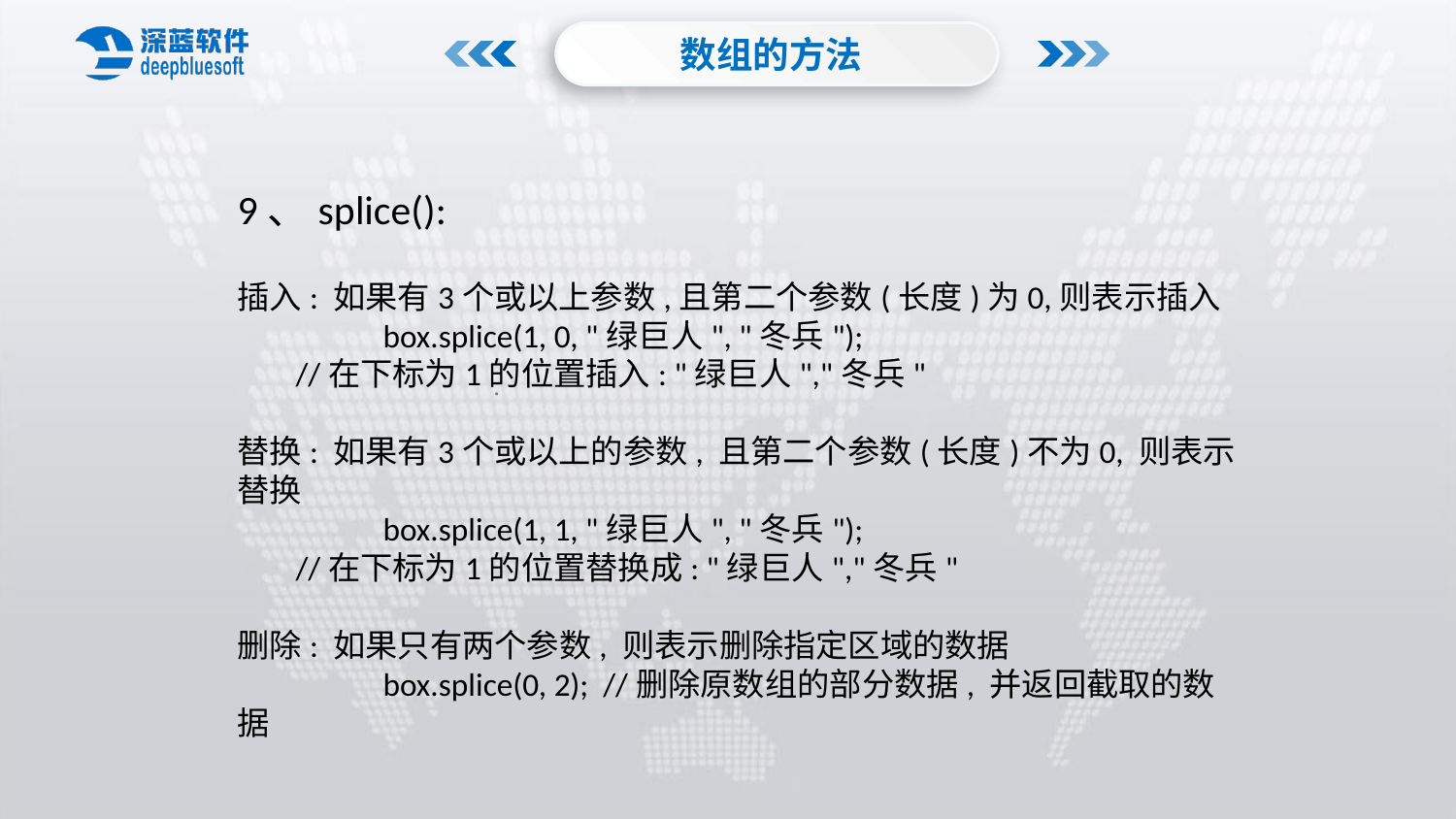

数组的方法

9、splice():

插入: 如果有3个或以上参数,且第二个参数(长度)为0,则表示插入
	box.splice(1, 0, "绿巨人", "冬兵");
        //在下标为1的位置插入: "绿巨人","冬兵"

替换: 如果有3个或以上的参数, 且第二个参数(长度)不为0, 则表示替换
	box.splice(1, 1, "绿巨人", "冬兵");
        //在下标为1的位置替换成: "绿巨人","冬兵"

删除: 如果只有两个参数, 则表示删除指定区域的数据
	box.splice(0, 2);  //删除原数组的部分数据, 并返回截取的数据